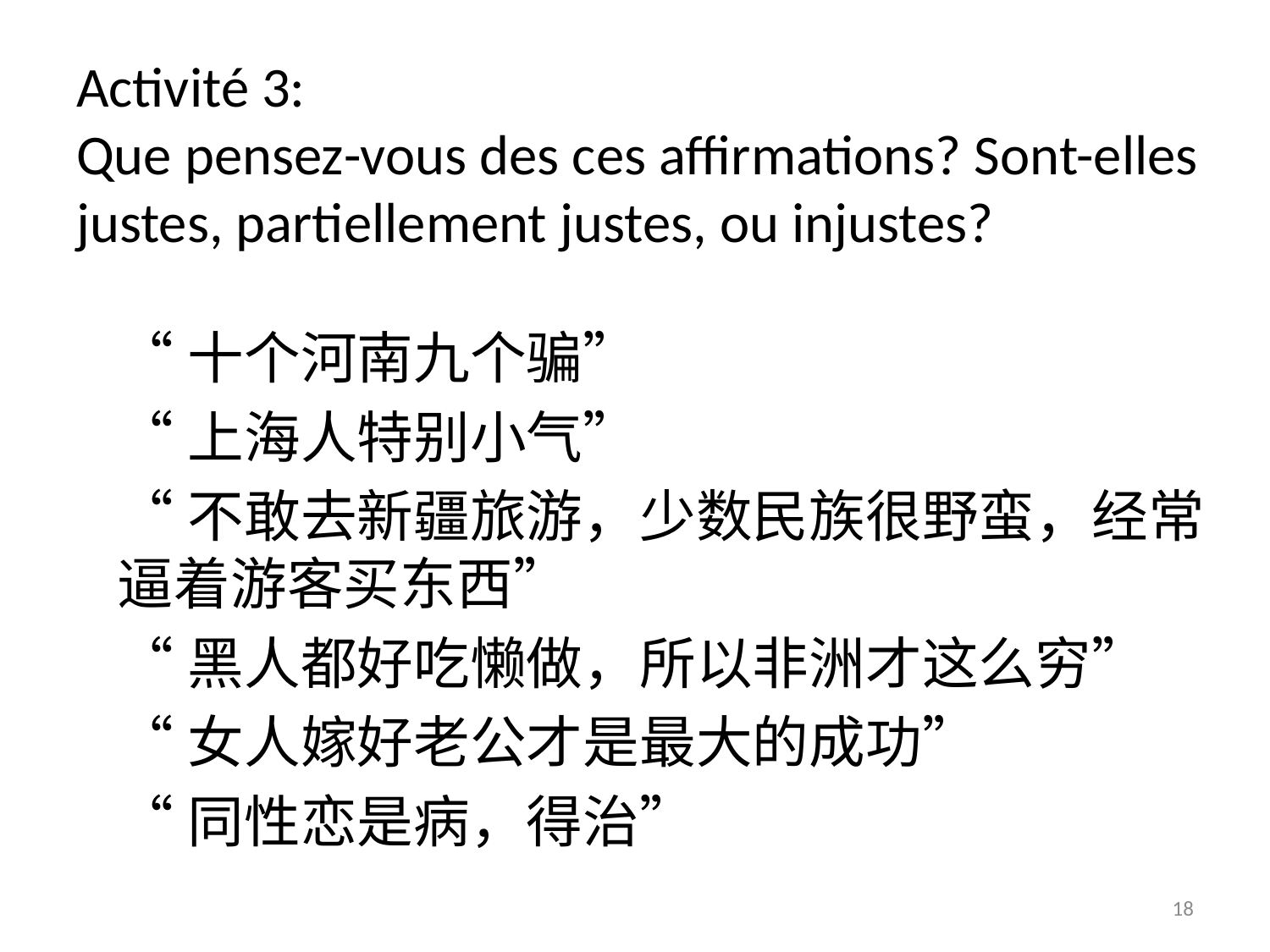

# Activité 3: Que pensez-vous des ces affirmations? Sont-elles justes, partiellement justes, ou injustes?
“十个河南九个骗”
“上海人特别小气”
“不敢去新疆旅游，少数民族很野蛮，经常逼着游客买东西”
“黑人都好吃懒做，所以非洲才这么穷”
“女人嫁好老公才是最大的成功”
“同性恋是病，得治”
18